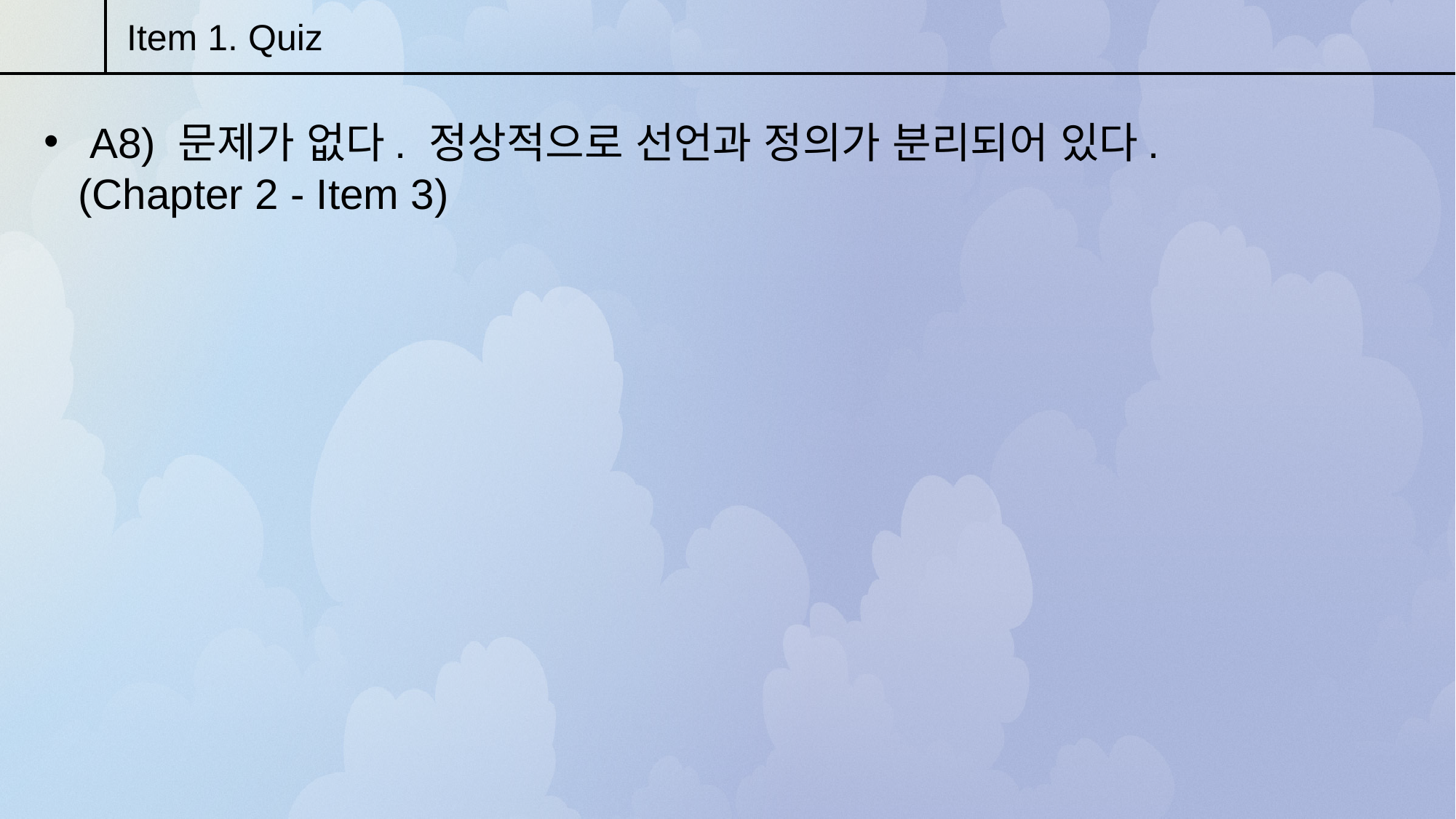

Item 1. Quiz
 A8) 문제가 없다. 정상적으로 선언과 정의가 분리되어 있다. (Chapter 2 - Item 3)